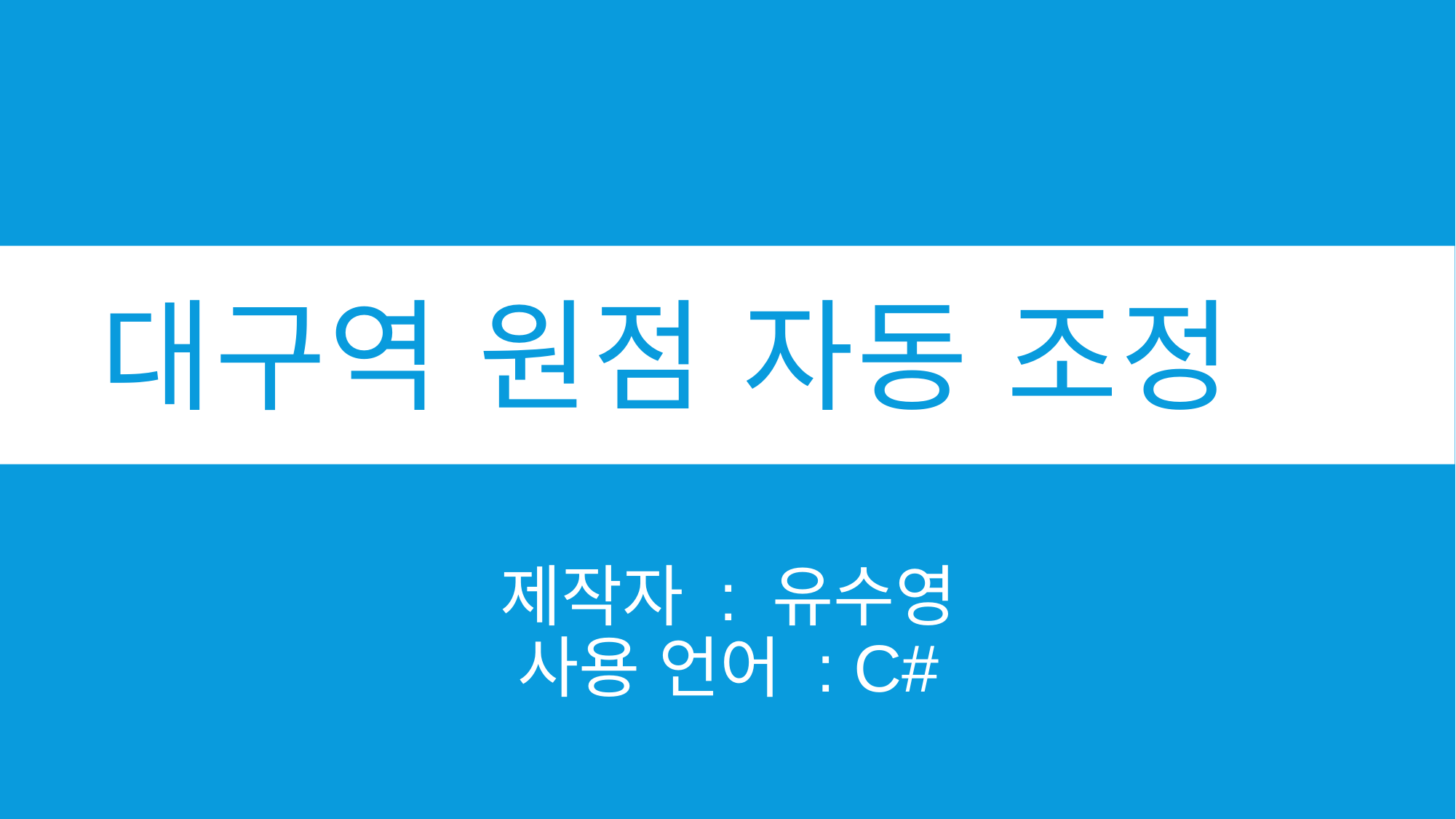

# 대구역 원점 자동 조정
제작자 : 유수영
사용 언어 : C#